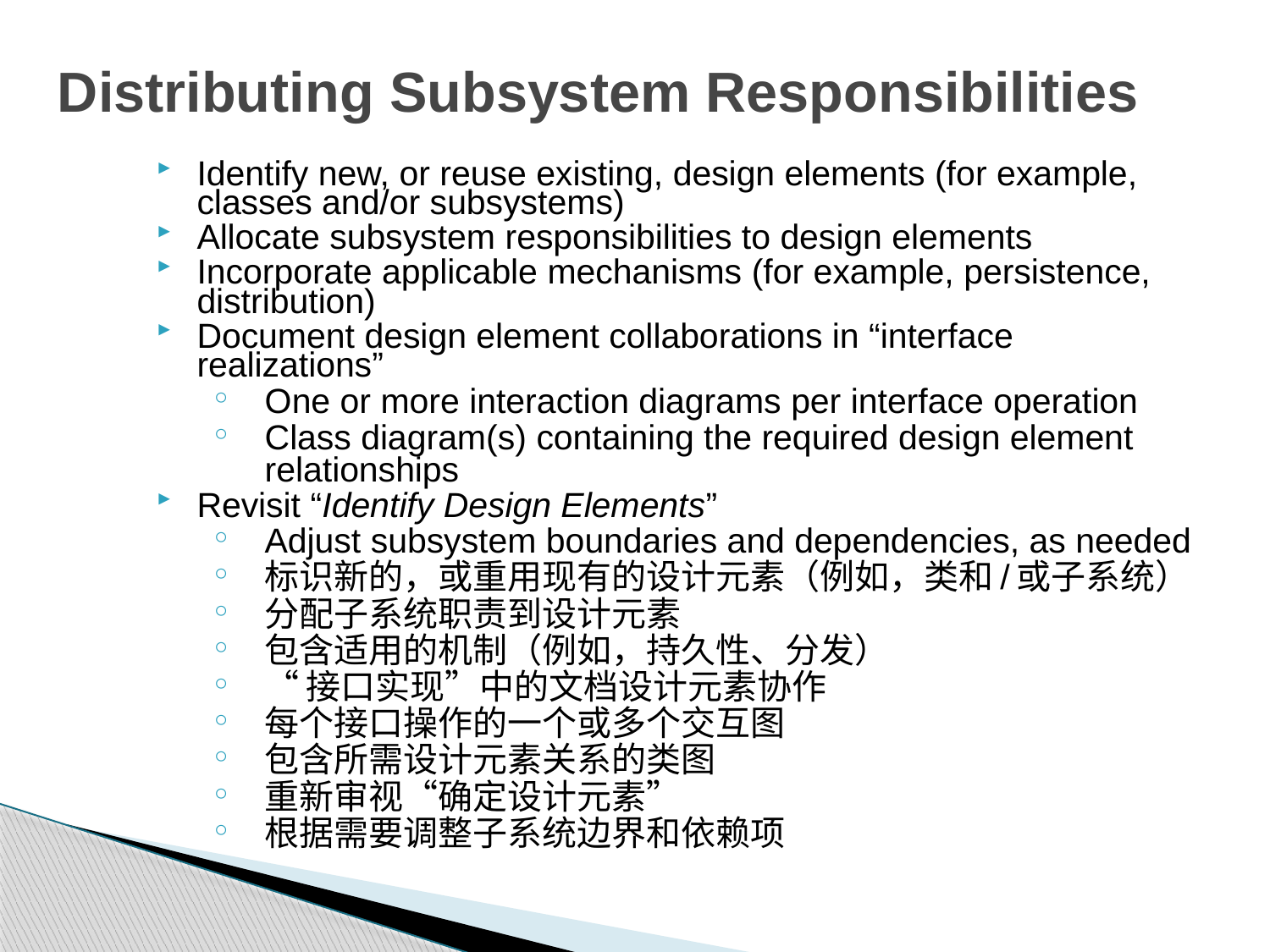

# Distributing Subsystem Responsibilities
Identify new, or reuse existing, design elements (for example, classes and/or subsystems)
Allocate subsystem responsibilities to design elements
Incorporate applicable mechanisms (for example, persistence, distribution)
Document design element collaborations in “interface realizations”
One or more interaction diagrams per interface operation
Class diagram(s) containing the required design element relationships
Revisit “Identify Design Elements”
Adjust subsystem boundaries and dependencies, as needed
标识新的，或重用现有的设计元素（例如，类和/或子系统）
分配子系统职责到设计元素
包含适用的机制（例如，持久性、分发）
“接口实现”中的文档设计元素协作
每个接口操作的一个或多个交互图
包含所需设计元素关系的类图
重新审视“确定设计元素”
根据需要调整子系统边界和依赖项